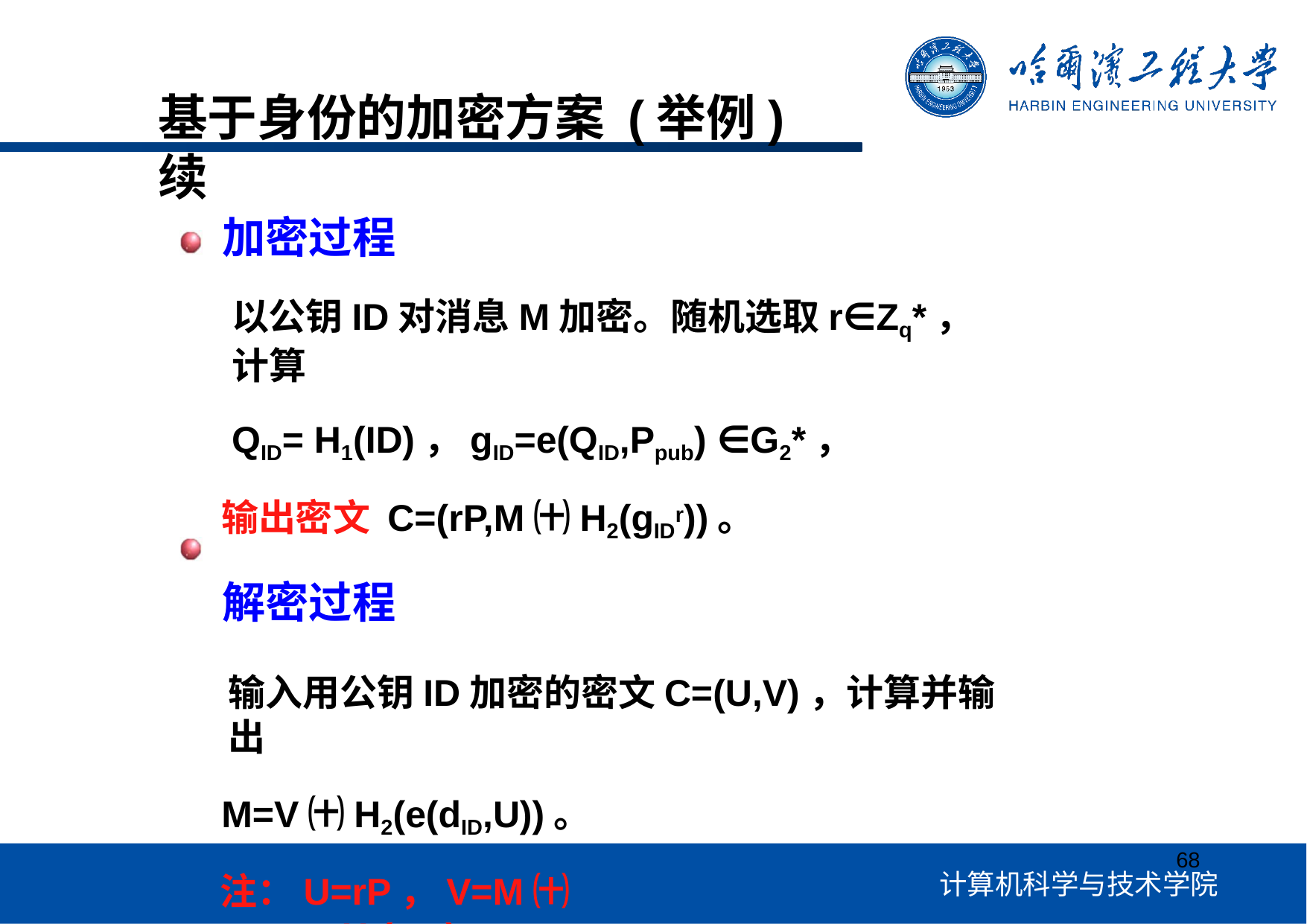

# 基于身份的加密方案 (举例)续
加密过程
以公钥ID对消息M加密。随机选取r∈Zq*，计算
QID= H1(ID)，gID=e(QID,Ppub) ∈G2*，
输出密文 C=(rP,M㈩H2(gIDr))。
解密过程

输入用公钥ID加密的密文C=(U,V)，计算并输出
M=V㈩H2(e(dID,U))。
注：U=rP，V=M㈩H2(gIDr)

68